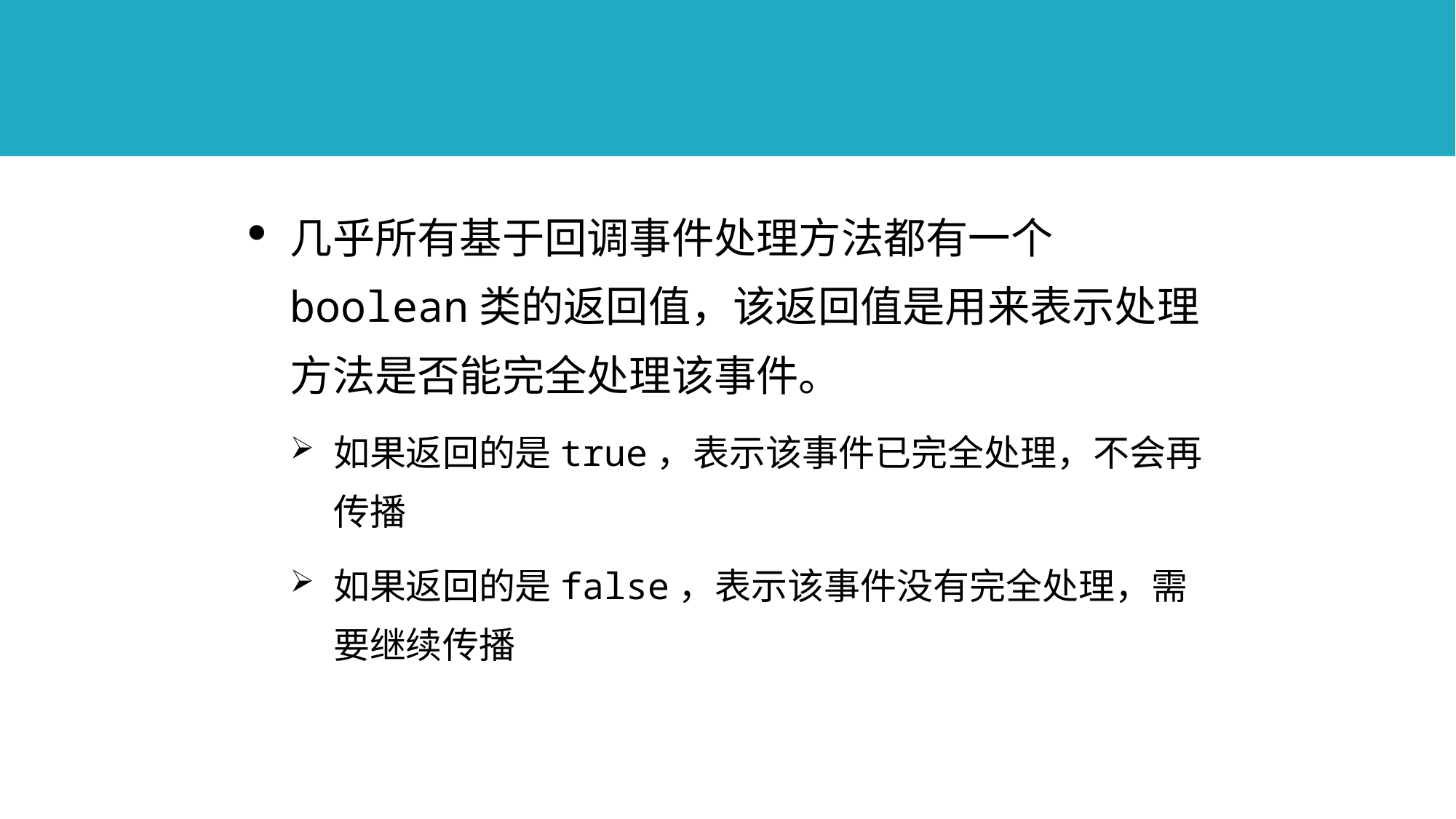

#
几乎所有基于回调事件处理方法都有一个boolean类的返回值，该返回值是用来表示处理方法是否能完全处理该事件。
如果返回的是true，表示该事件已完全处理，不会再传播
如果返回的是false，表示该事件没有完全处理，需要继续传播